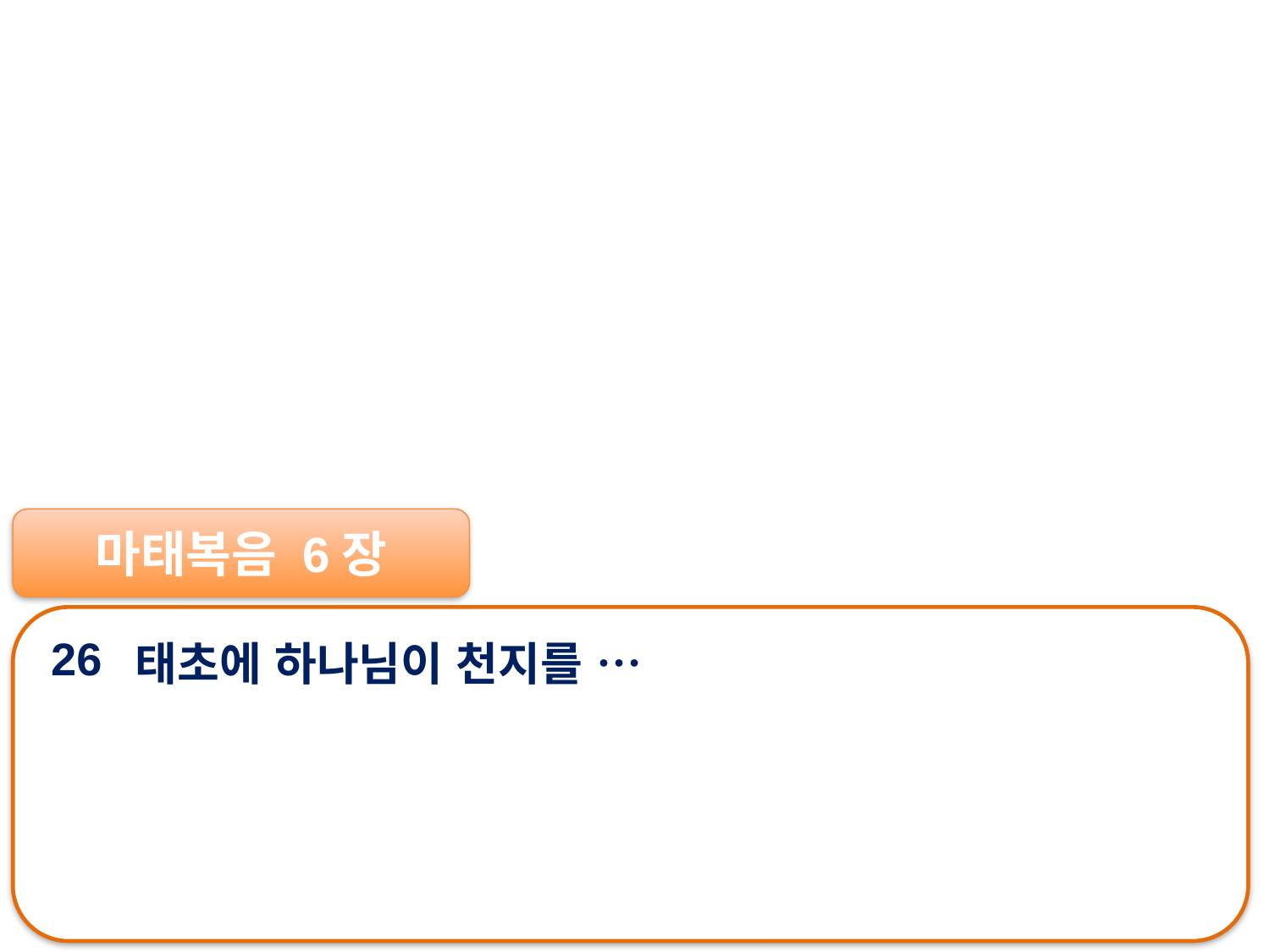

마태복음 6장

26
태초에 하나님이 천지를 …